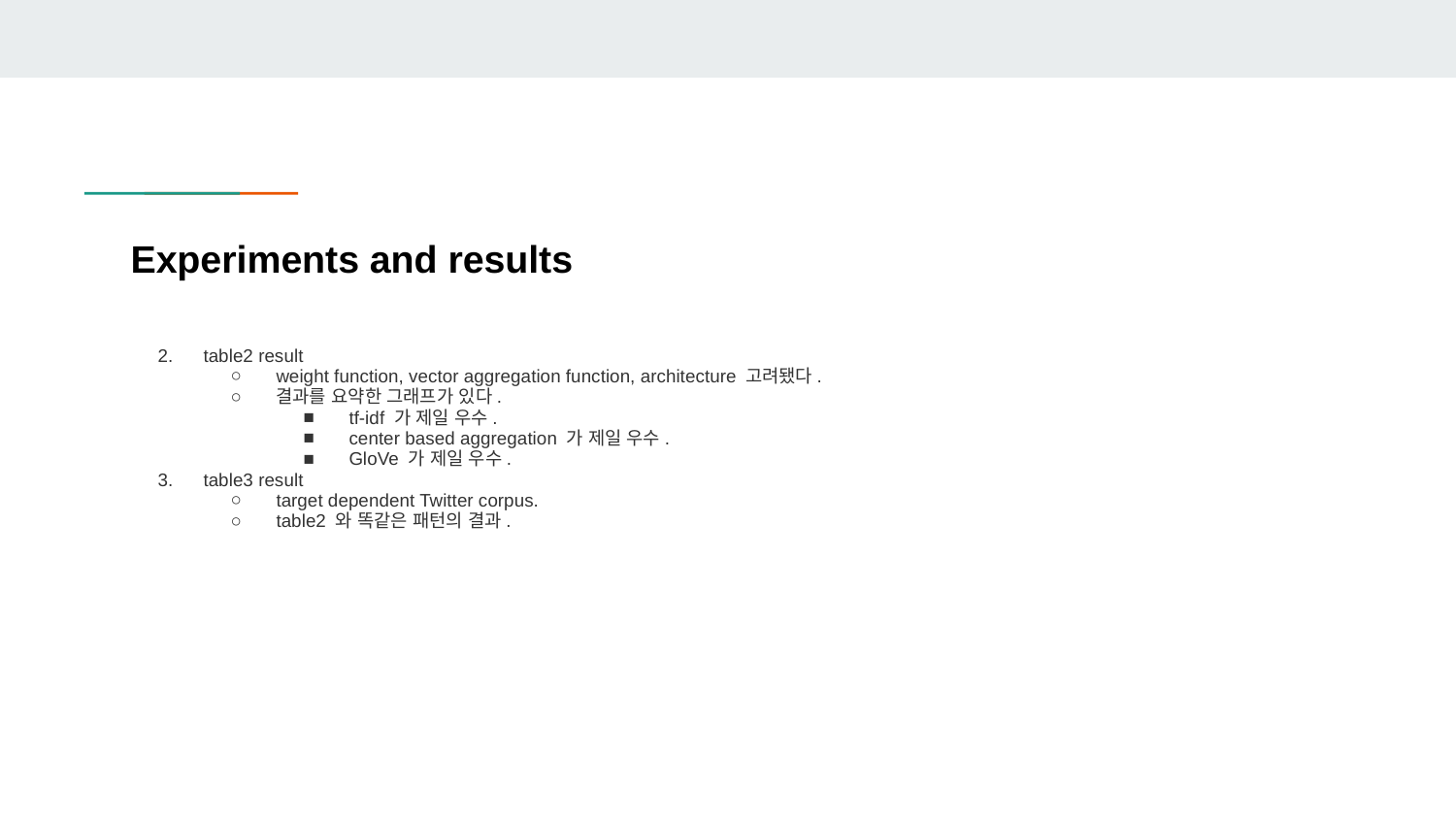

# Experiments and results

table2 result
weight function, vector aggregation function, architecture 고려됐다.
결과를 요약한 그래프가 있다.
tf-idf 가 제일 우수.
center based aggregation 가 제일 우수.
GloVe 가 제일 우수.
table3 result
target dependent Twitter corpus.
table2 와 똑같은 패턴의 결과.